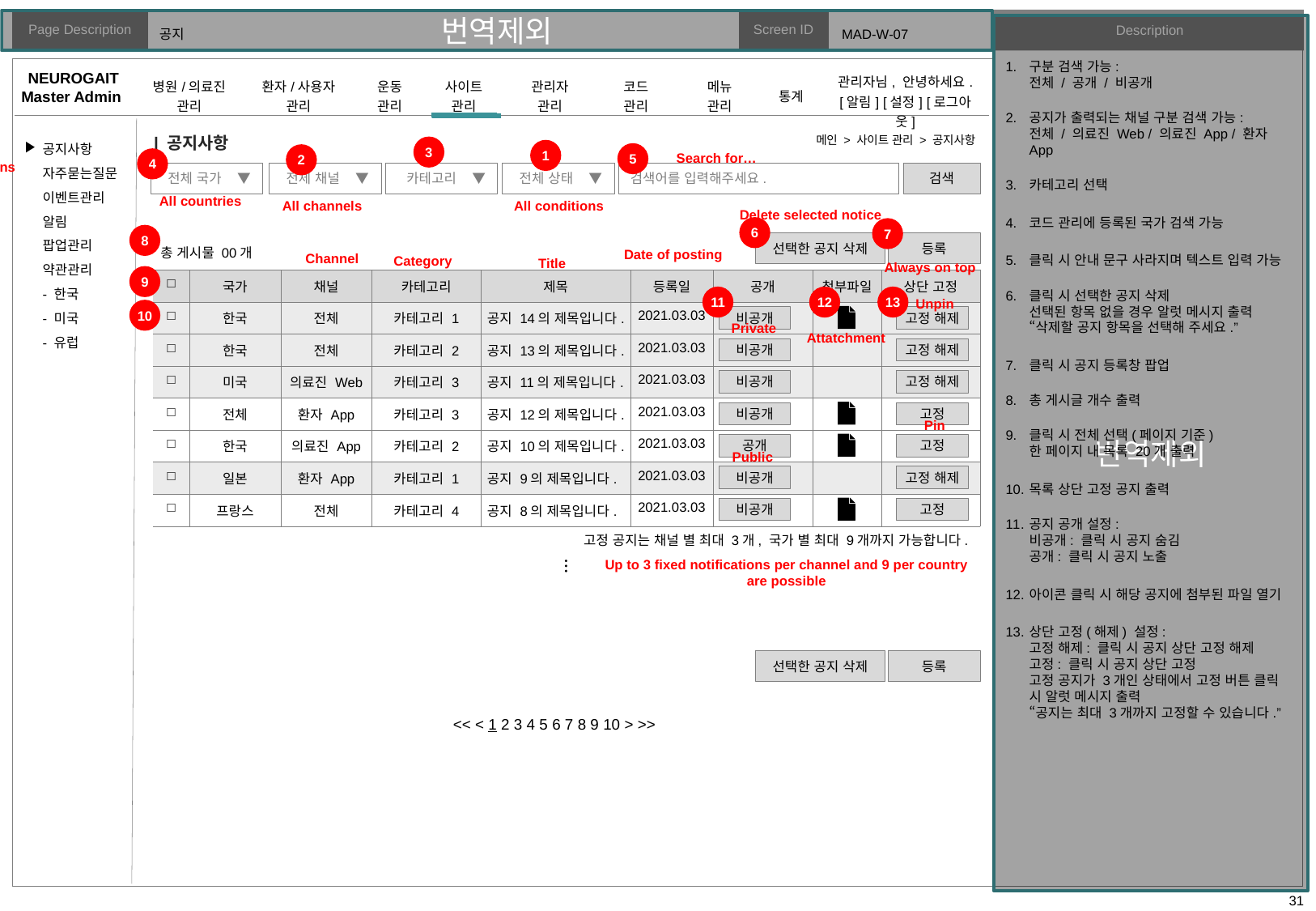

# 공지
MAD-W-07
구분 검색 가능:
전체 / 공개 / 비공개
공지가 출력되는 채널 구분 검색 가능:
전체 / 의료진 Web / 의료진 App / 환자 App
카테고리 선택

코드 관리에 등록된 국가 검색 가능

클릭 시 안내 문구 사라지며 텍스트 입력 가능
클릭 시 선택한 공지 삭제
선택된 항목 없을 경우 알럿 메시지 출력
“삭제할 공지 항목을 선택해 주세요.”

클릭 시 공지 등록창 팝업
총 게시글 개수 출력
클릭 시 전체 선택(페이지 기준)
한 페이지 내 목록 20개 출력

목록 상단 고정 공지 출력
공지 공개 설정:
비공개: 클릭 시 공지 숨김
공개: 클릭 시 공지 노출

아이콘 클릭 시 해당 공지에 첨부된 파일 열기

상단 고정(해제) 설정:
고정 해제: 클릭 시 공지 상단 고정 해제
고정: 클릭 시 공지 상단 고정
고정 공지가 3개인 상태에서 고정 버튼 클릭 시 알럿 메시지 출력
“공지는 최대 3개까지 고정할 수 있습니다.”

| 공지사항
메인 > 사이트 관리 > 공지사항
▶
3
Notice
1
5
2
4
Search for…
Frequently asked questions
전체 국가    ▼
전체 채널    ▼
카테고리    ▼
전체 상태    ▼
검색어를 입력해주세요.
검색
Event management
All countries
All channels
All conditions
Delete selected notice
Alarm
6
7
8
선택한 공지 삭제
등록
Pop-up management
총 게시물 00개
Date of posting
Channel
Category
Title
Terms management
Always on top
9
| □ | 국가 | 채널 | 카테고리 | 제목 | 등록일 | 공개 | 첨부파일 | 상단 고정 |
| --- | --- | --- | --- | --- | --- | --- | --- | --- |
| □ | 한국 | 전체 | 카테고리 1 | 공지 14의 제목입니다. | 2021.03.03 |  |  |  |
| □ | 한국 | 전체 | 카테고리 2 | 공지 13의 제목입니다. | 2021.03.03 |  |  |  |
| □ | 미국 | 의료진 Web | 카테고리 3 | 공지 11의 제목입니다. | 2021.03.03 |  |  |  |
| □ | 전체 | 환자 App | 카테고리 3 | 공지 12의 제목입니다. | 2021.03.03 |  |  |  |
| □ | 한국 | 의료진 App | 카테고리 2 | 공지 10의 제목입니다. | 2021.03.03 |  |  |  |
| □ | 일본 | 환자 App | 카테고리 1 | 공지 9의 제목입니다. | 2021.03.03 |  |  |  |
| □ | 프랑스 | 전체 | 카테고리 4 | 공지 8의 제목입니다. | 2021.03.03 |  |  |  |
11
12
13
Unpin
10

비공개
고정 해제
Private
Attatchment
비공개
고정 해제
비공개
고정 해제

비공개
고정
Pin

공개
고정
Public
비공개
고정 해제

비공개
고정
고정 공지는 채널 별 최대 3개, 국가 별 최대 9개까지 가능합니다.
︙
Up to 3 fixed notifications per channel and 9 per country are possible
선택한 공지 삭제
등록
<< < 1 2 3 4 5 6 7 8 9 10 > >>